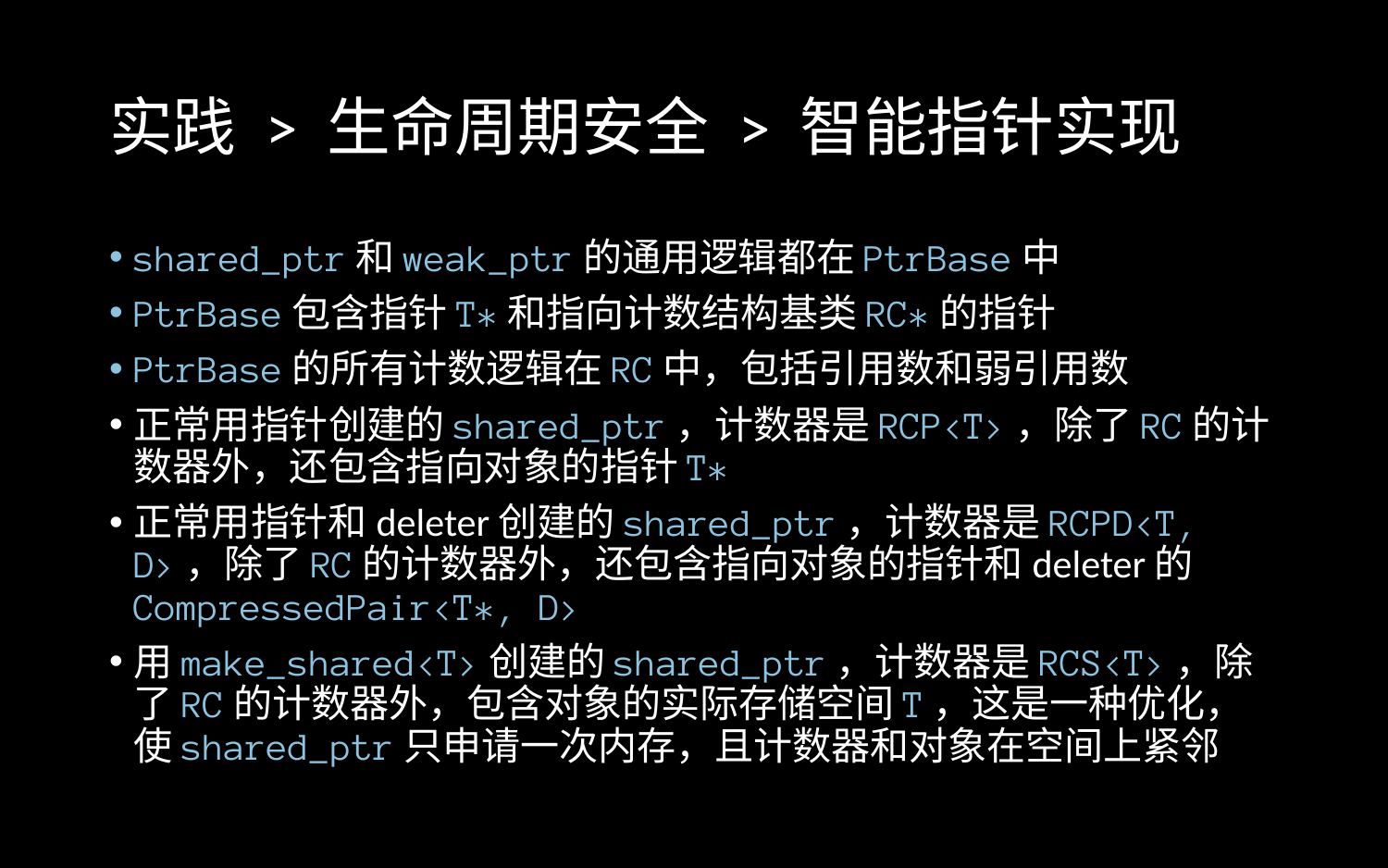

# 实践 > 生命周期安全 > 智能指针实现
shared_ptr和weak_ptr的通用逻辑都在PtrBase中
PtrBase包含指针T*和指向计数结构基类RC*的指针
PtrBase的所有计数逻辑在RC中，包括引用数和弱引用数
正常用指针创建的shared_ptr，计数器是RCP<T>，除了RC的计数器外，还包含指向对象的指针T*
正常用指针和deleter创建的shared_ptr，计数器是RCPD<T, D>，除了RC的计数器外，还包含指向对象的指针和deleter的CompressedPair<T*, D>
用make_shared<T>创建的shared_ptr，计数器是RCS<T>，除了RC的计数器外，包含对象的实际存储空间T，这是一种优化，使shared_ptr只申请一次内存，且计数器和对象在空间上紧邻